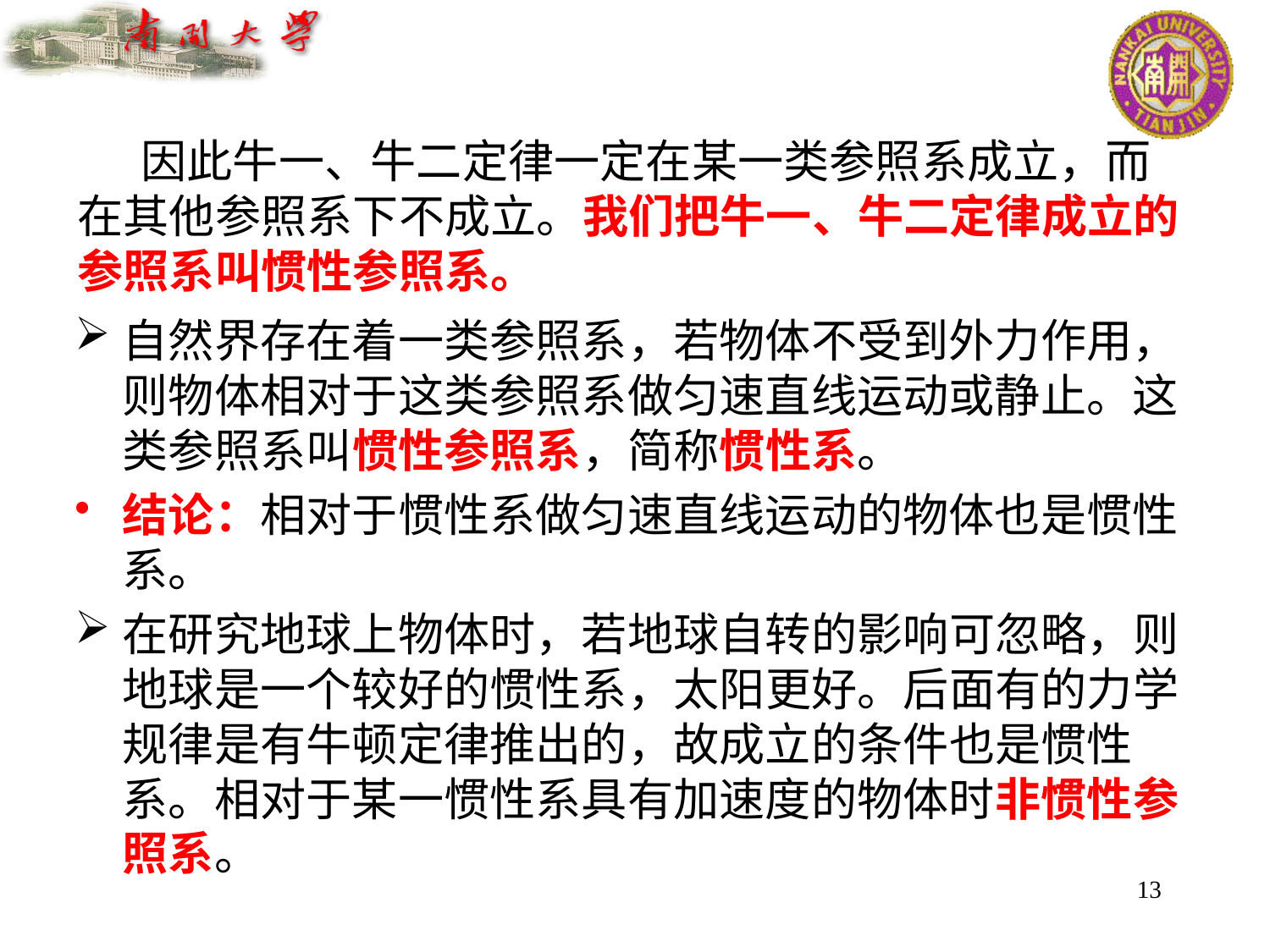

因此牛一、牛二定律一定在某一类参照系成立，而在其他参照系下不成立。我们把牛一、牛二定律成立的参照系叫惯性参照系。
自然界存在着一类参照系，若物体不受到外力作用，则物体相对于这类参照系做匀速直线运动或静止。这类参照系叫惯性参照系，简称惯性系。
结论：相对于惯性系做匀速直线运动的物体也是惯性系。
在研究地球上物体时，若地球自转的影响可忽略，则地球是一个较好的惯性系，太阳更好。后面有的力学规律是有牛顿定律推出的，故成立的条件也是惯性系。相对于某一惯性系具有加速度的物体时非惯性参照系。
13